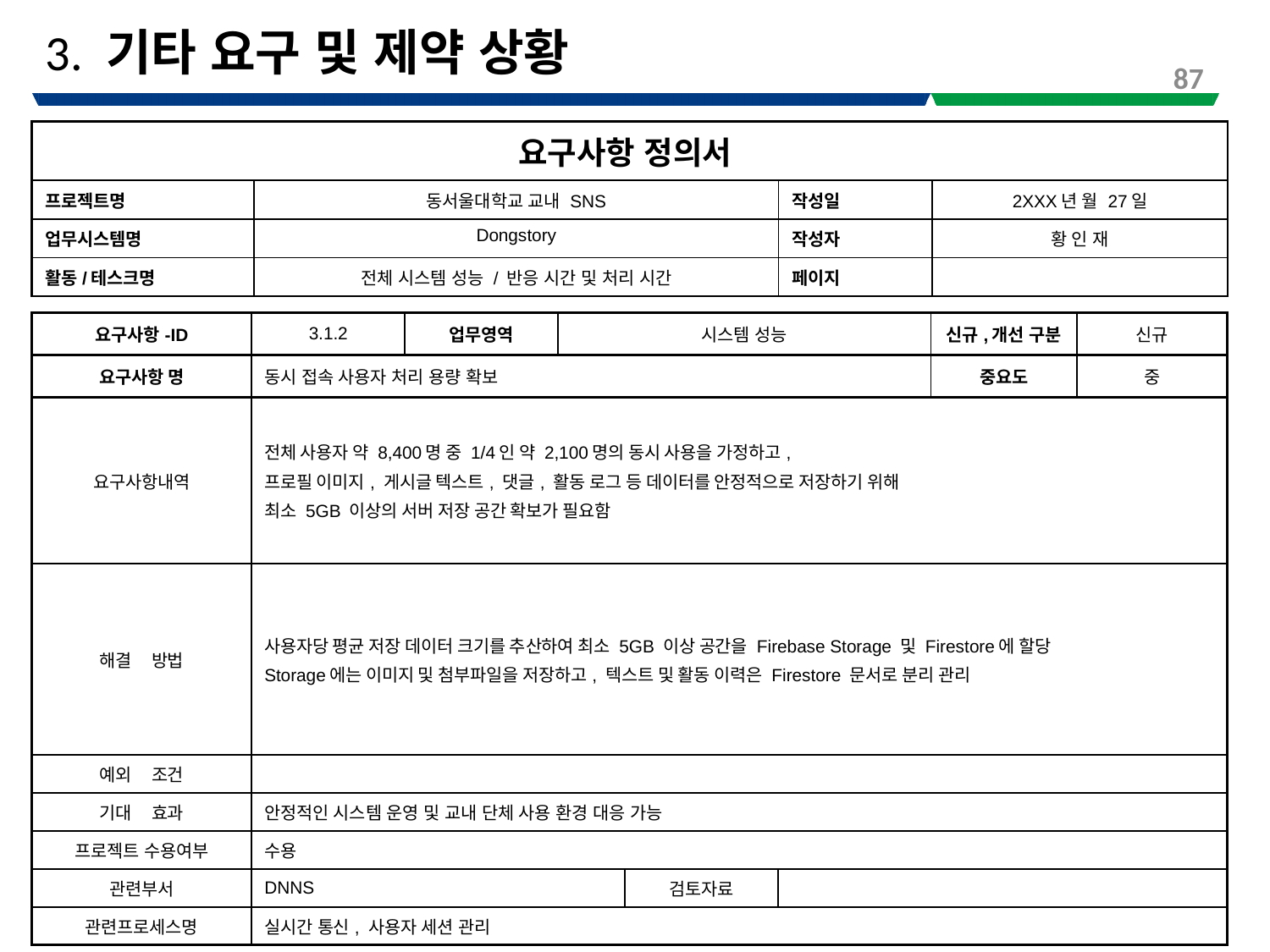

# 3. 기타 요구 및 제약 상황
87
| 요구사항 정의서 |  |  |  |
| --- | --- | --- | --- |
| 프로젝트명 | 동서울대학교 교내 SNS | 작성일 | 2XXX년 월 27일 |
| 업무시스템명 | Dongstory | 작성자 | 황 인 재 |
| 활동/테스크명 | 전체 시스템 성능 / 반응 시간 및 처리 시간 | 페이지 |  |
| 요구사항-ID | 3.1.2 | 업무영역 | 시스템 성능 |  |  | 신규,개선 구분 | 신규 |
| --- | --- | --- | --- | --- | --- | --- | --- |
| 요구사항 명 | 동시 접속 사용자 처리 용량 확보 |  |  |  |  | 중요도 | 중 |
| 요구사항내역 | 전체 사용자 약 8,400명 중 1/4인 약 2,100명의 동시 사용을 가정하고, 프로필 이미지, 게시글 텍스트, 댓글, 활동 로그 등 데이터를 안정적으로 저장하기 위해 최소 5GB 이상의 서버 저장 공간 확보가 필요함 |  |  |  |  |  |  |
| 해결 방법 | 사용자당 평균 저장 데이터 크기를 추산하여 최소 5GB 이상 공간을 Firebase Storage 및 Firestore에 할당 Storage에는 이미지 및 첨부파일을 저장하고, 텍스트 및 활동 이력은 Firestore 문서로 분리 관리 |  |  |  |  |  |  |
| 예외 조건 |  |  |  |  |  |  |  |
| 기대 효과 | 안정적인 시스템 운영 및 교내 단체 사용 환경 대응 가능 |  |  |  |  |  |  |
| 프로젝트 수용여부 | 수용 |  |  |  |  |  |  |
| 관련부서 | DNNS |  |  | 검토자료 |  |  |  |
| 관련프로세스명 | 실시간 통신, 사용자 세션 관리 |  |  |  |  |  |  |